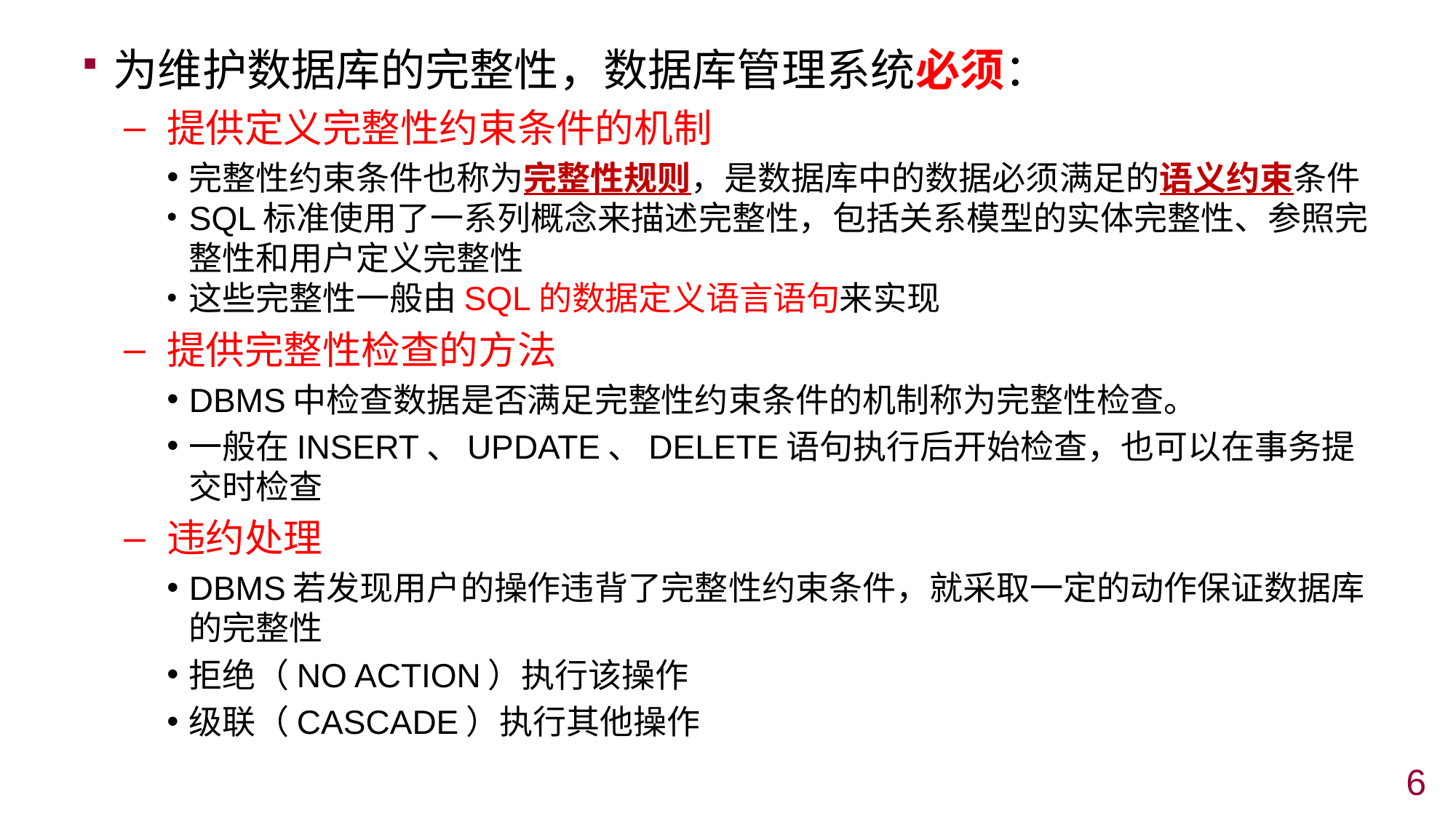

为维护数据库的完整性，数据库管理系统必须：
提供定义完整性约束条件的机制
完整性约束条件也称为完整性规则，是数据库中的数据必须满足的语义约束条件
SQL标准使用了一系列概念来描述完整性，包括关系模型的实体完整性、参照完整性和用户定义完整性
这些完整性一般由SQL的数据定义语言语句来实现
提供完整性检查的方法
DBMS中检查数据是否满足完整性约束条件的机制称为完整性检查。
一般在INSERT、UPDATE、DELETE语句执行后开始检查，也可以在事务提交时检查
违约处理
DBMS若发现用户的操作违背了完整性约束条件，就采取一定的动作保证数据库的完整性
拒绝（NO ACTION）执行该操作
级联（CASCADE）执行其他操作
6